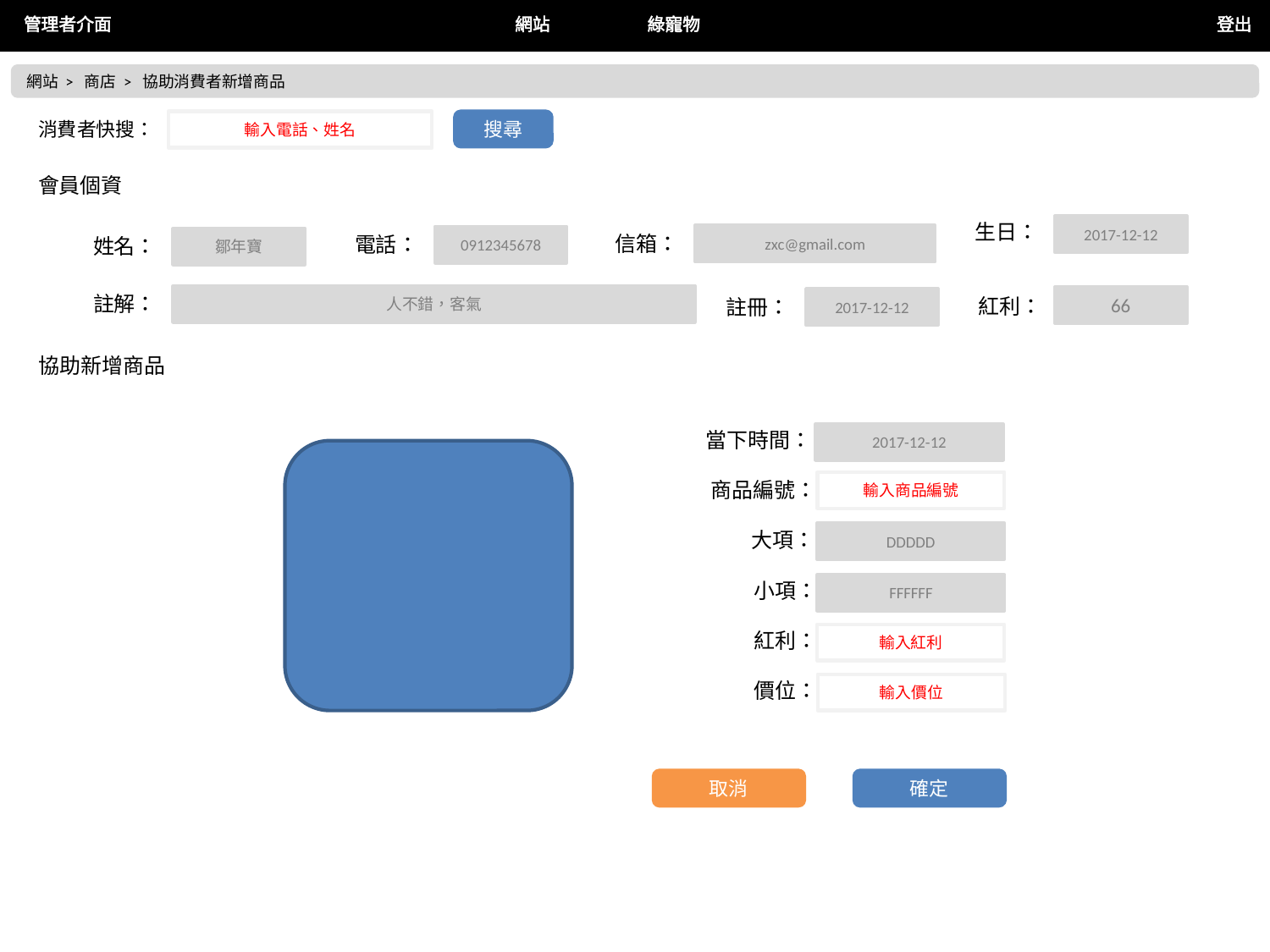

綠寵物
網站
登出
管理者介面
網站 >  商店 >  協助消費者新增商品
搜尋
消費者快搜：
輸入電話、姓名
會員個資
生日：
2017-12-12
信箱：
電話：
zxc@gmail.com
0912345678
姓名：
鄒年寶
註解：
人不錯，客氣
66
紅利：
註冊：
2017-12-12
協助新增商品
當下時間：
2017-12-12

商品編號：
輸入商品編號
大項：
DDDDD
小項：
FFFFFF
紅利：
輸入紅利
價位：
輸入價位
取消
確定